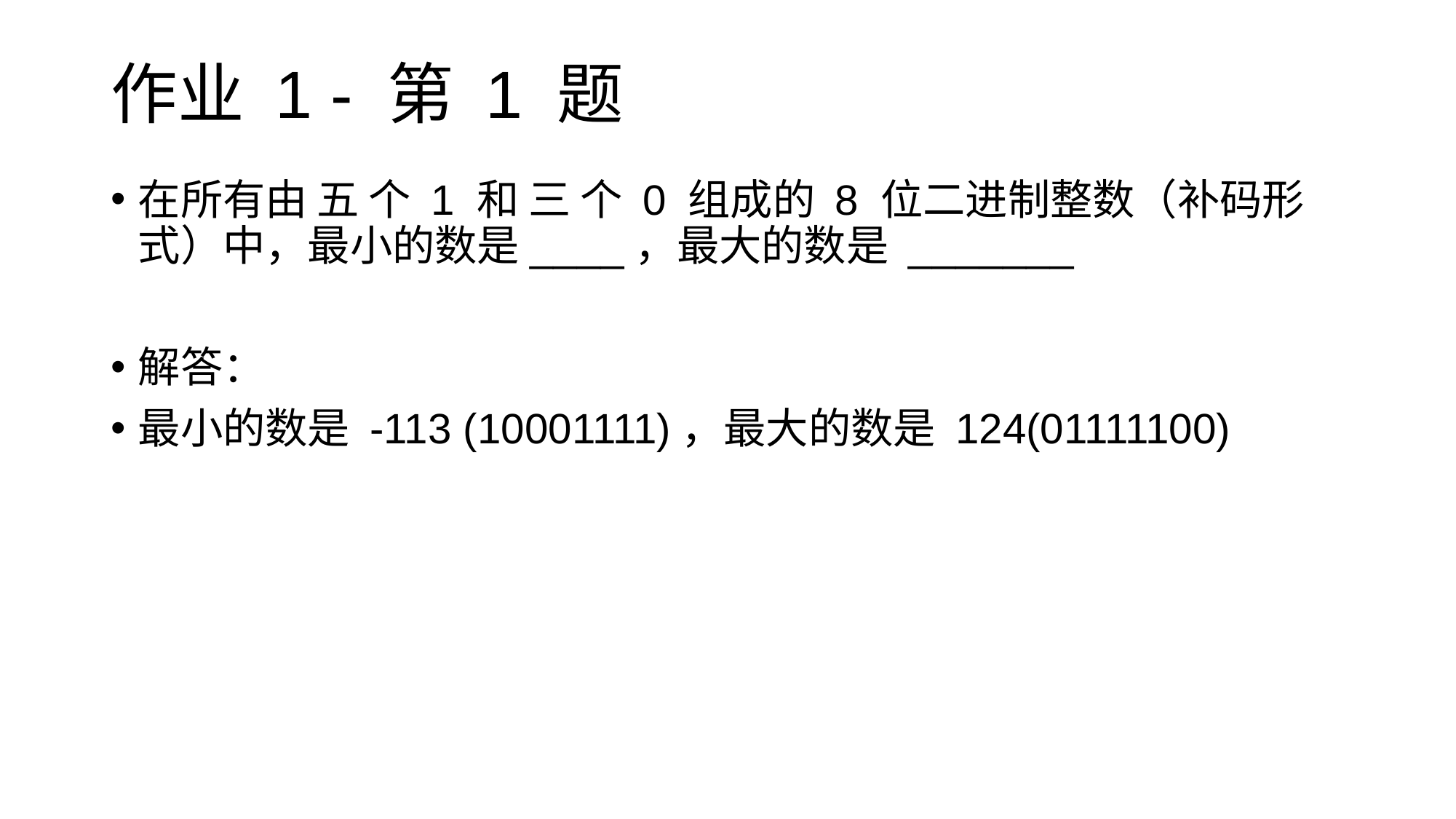

# 作业 1 - 第 1 题
在所有由 五 个 1 和 三 个 0 组成的 8 位二进制整数（补码形式）中，最小的数是____，最大的数是 _______

解答：
最小的数是 -113 (10001111)，最大的数是 124(01111100)